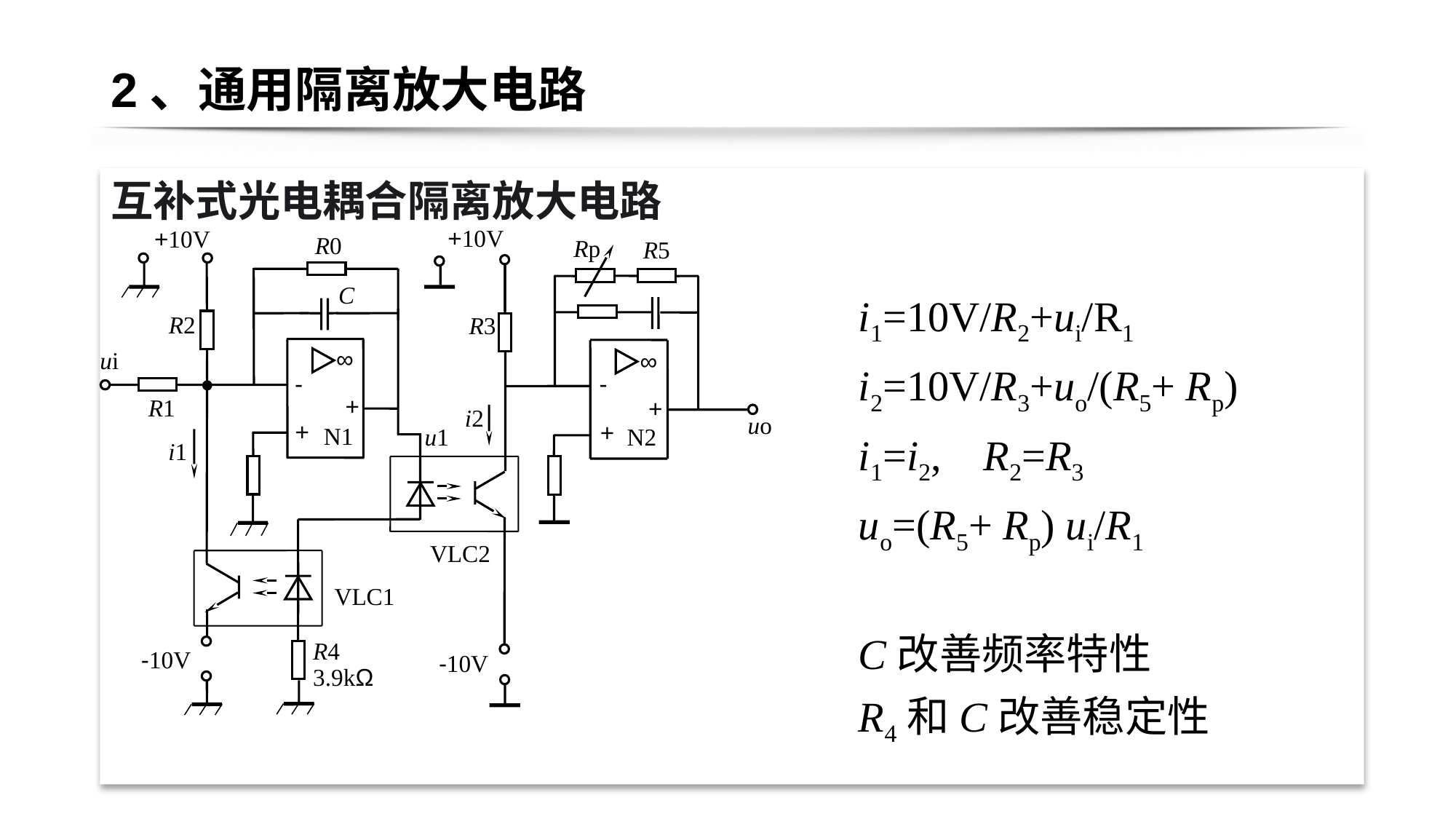

# 2、通用隔离放大电路
互补式光电耦合隔离放大电路

+10V
+10V
R0
Rp
R5

C

R2
R3

∞
ui
∞

-
-

+
R1
+

i2

uo
+
+
N1
N2
u1

i1

VLC2

VLC1

R4

-10V

-10V

3.9kΩ

i1=10V/R2+ui/R1
i2=10V/R3+uo/(R5+ Rp)
i1=i2,    R2=R3
uo=(R5+ Rp) ui/R1

C改善频率特性
R4和C改善稳定性